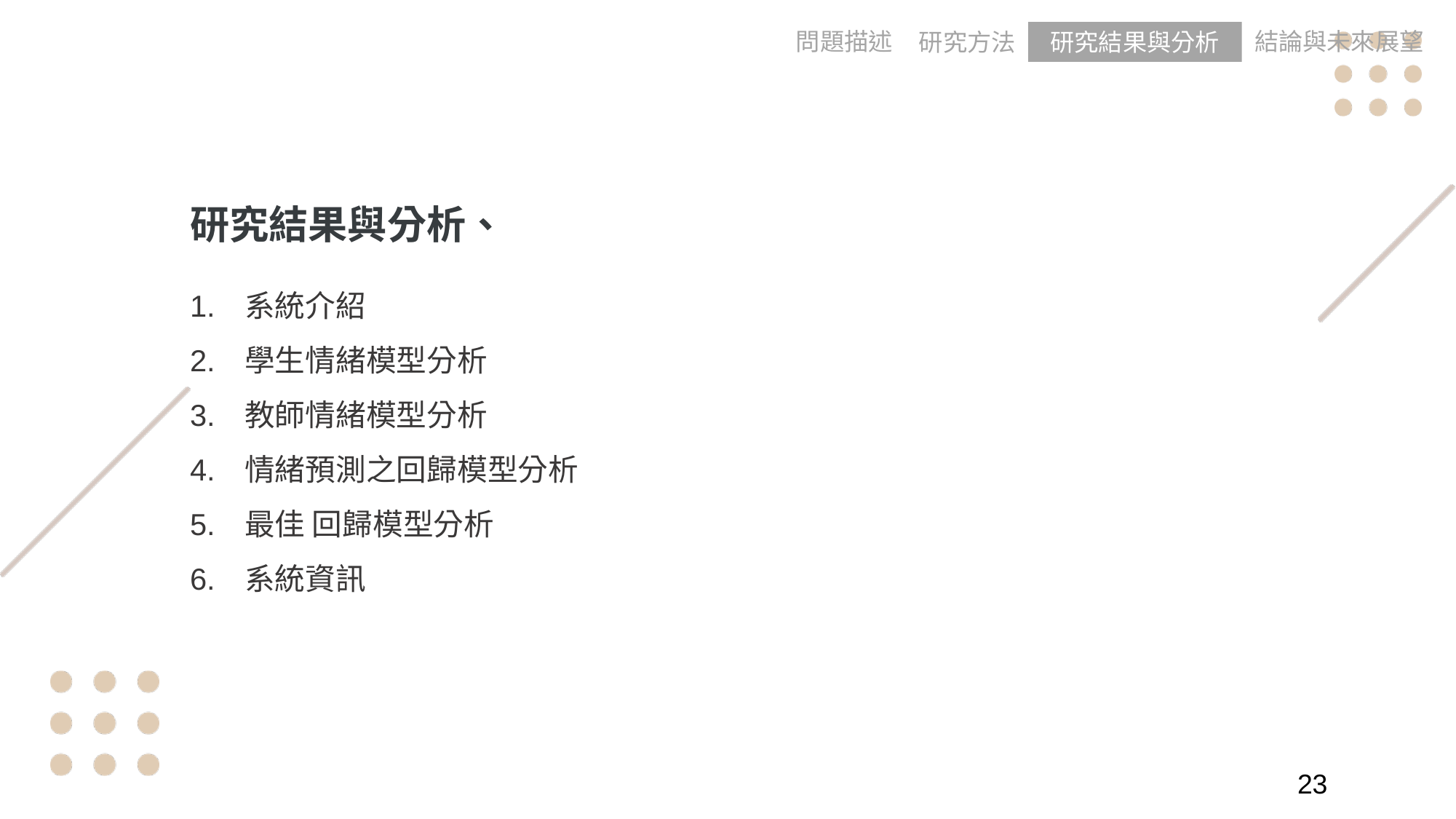

問題描述
結論與未來展望
研究方法
研究結果與分析
研究結果與分析、
系統介紹
學生情緒模型分析
教師情緒模型分析
情緒預測之回歸模型分析
最佳 回歸模型分析
系統資訊
		23